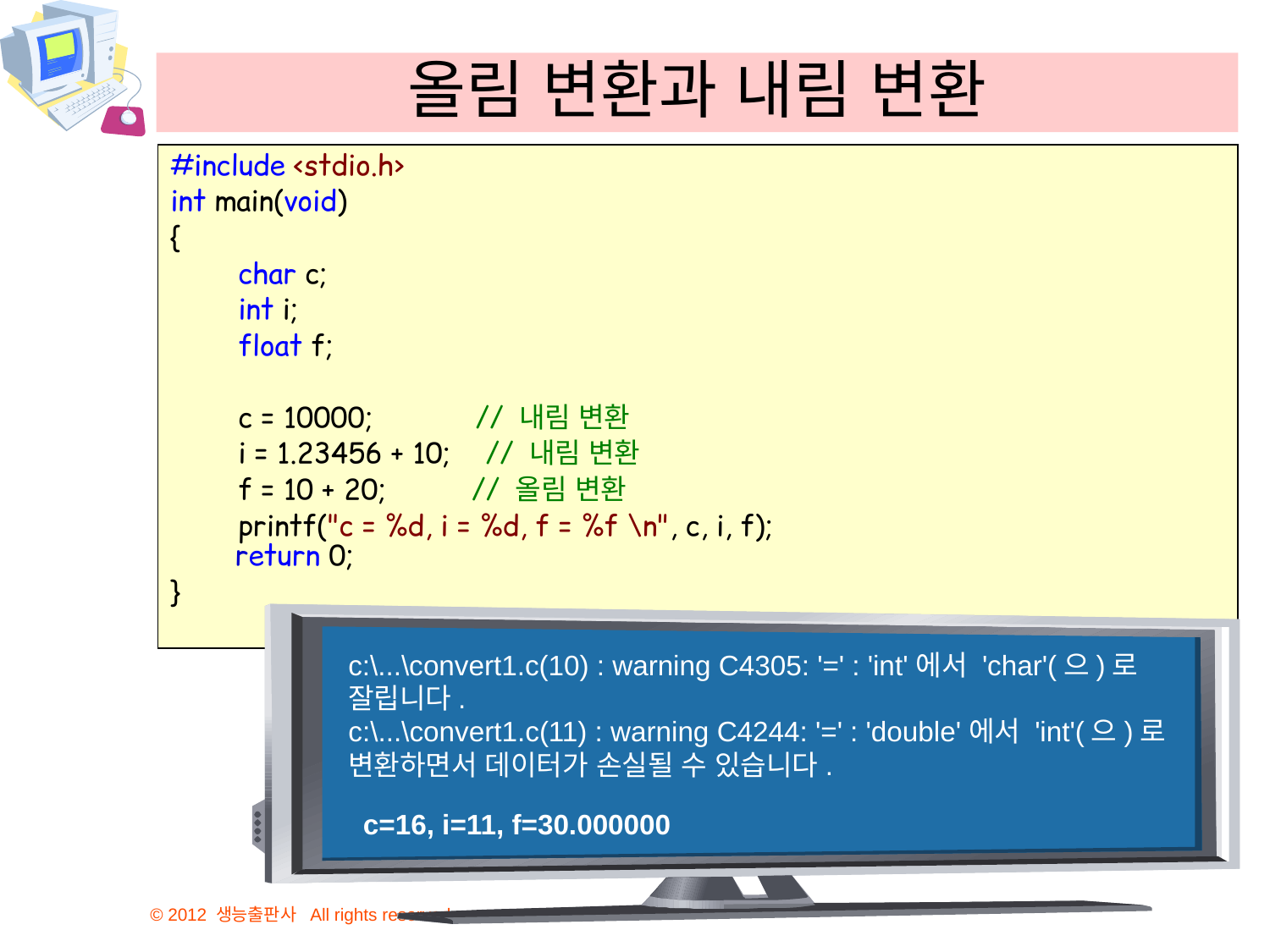

# 올림 변환과 내림 변환
#include <stdio.h>
int main(void)
{
        char c;
        int i;
        float f;

        c = 10000;            // 내림 변환
        i = 1.23456 + 10;    // 내림 변환
        f = 10 + 20;          // 올림 변환
        printf("c = %d, i = %d, f = %f \n", c, i, f);
  return 0;
}

c:\...\convert1.c(10) : warning C4305: '=' : 'int'에서 'char'(으)로 잘립니다.
c:\...\convert1.c(11) : warning C4244: '=' : 'double'에서 'int'(으)로 변환하면서 데이터가 손실될 수 있습니다.
c=16, i=11, f=30.000000